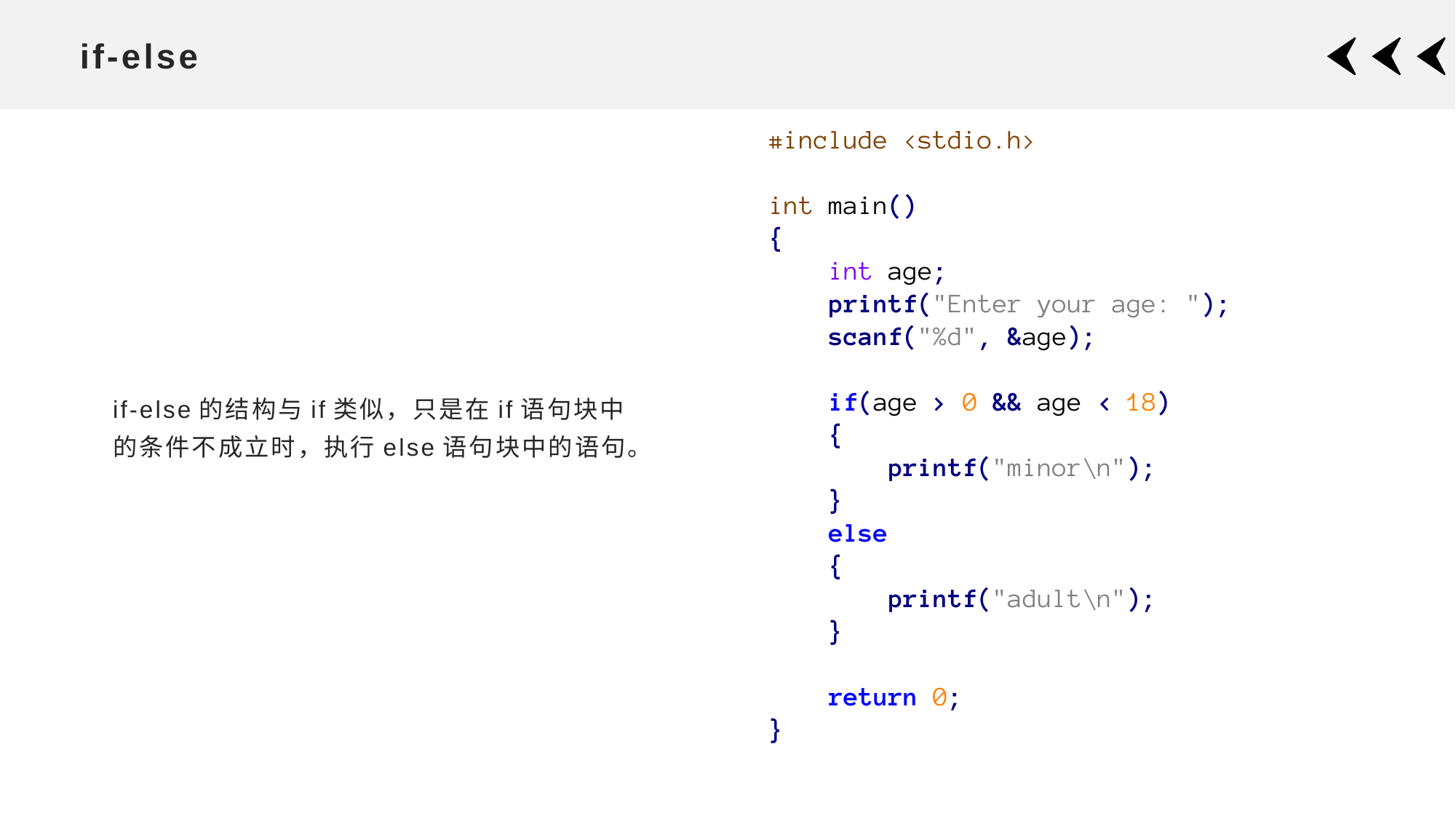

# if-else
#include <stdio.h> int main(){    int age;    printf("Enter your age: ");    scanf("%d", &age);     if(age > 0 && age < 18)    {        printf("minor\n");    }    else    {        printf("adult\n");    }     return 0;}
if-else的结构与if类似，只是在if语句块中的条件不成立时，执行else语句块中的语句。